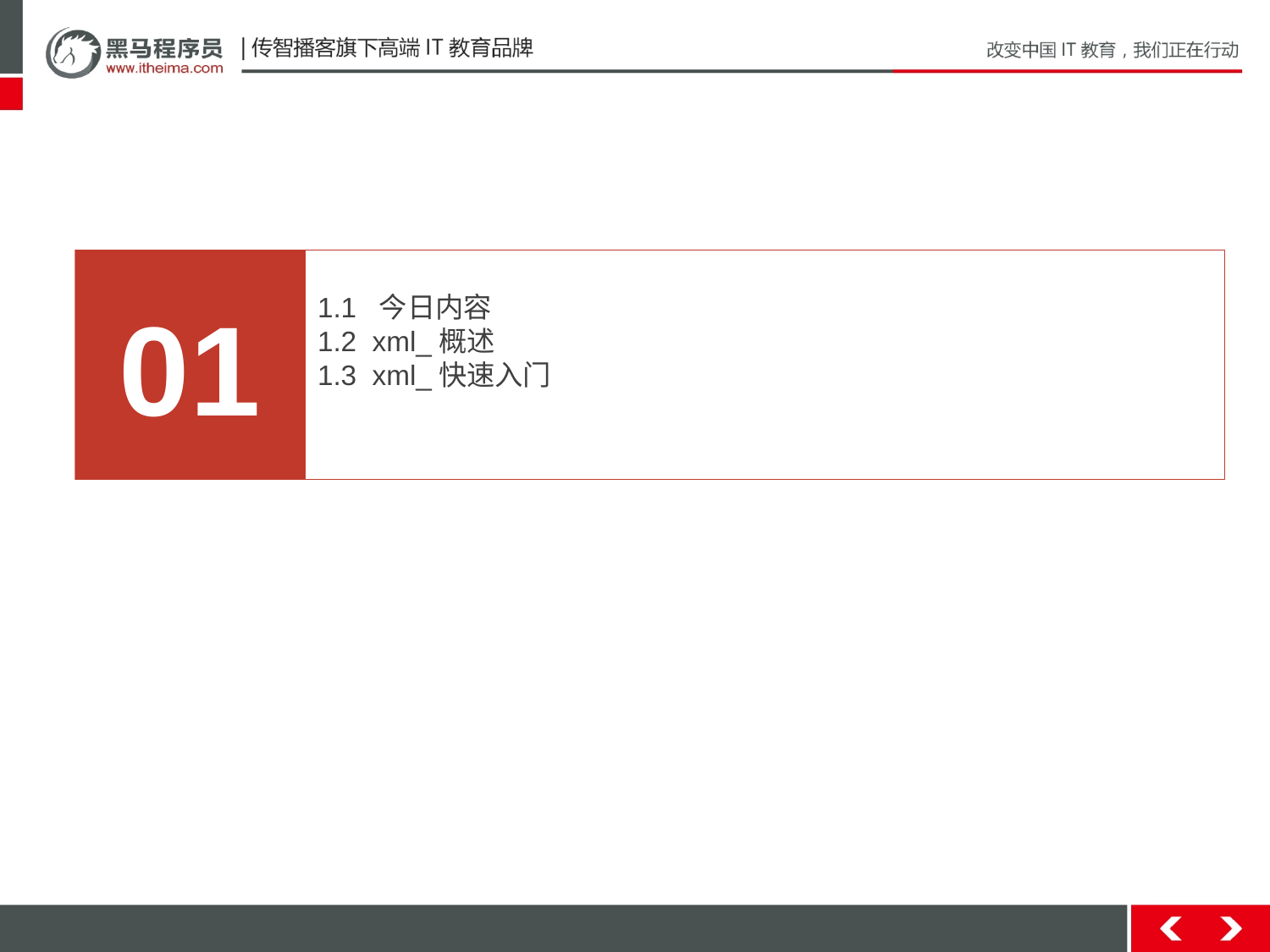

01

1.1  今日内容
1.2  xml_概述
1.3  xml_快速入门